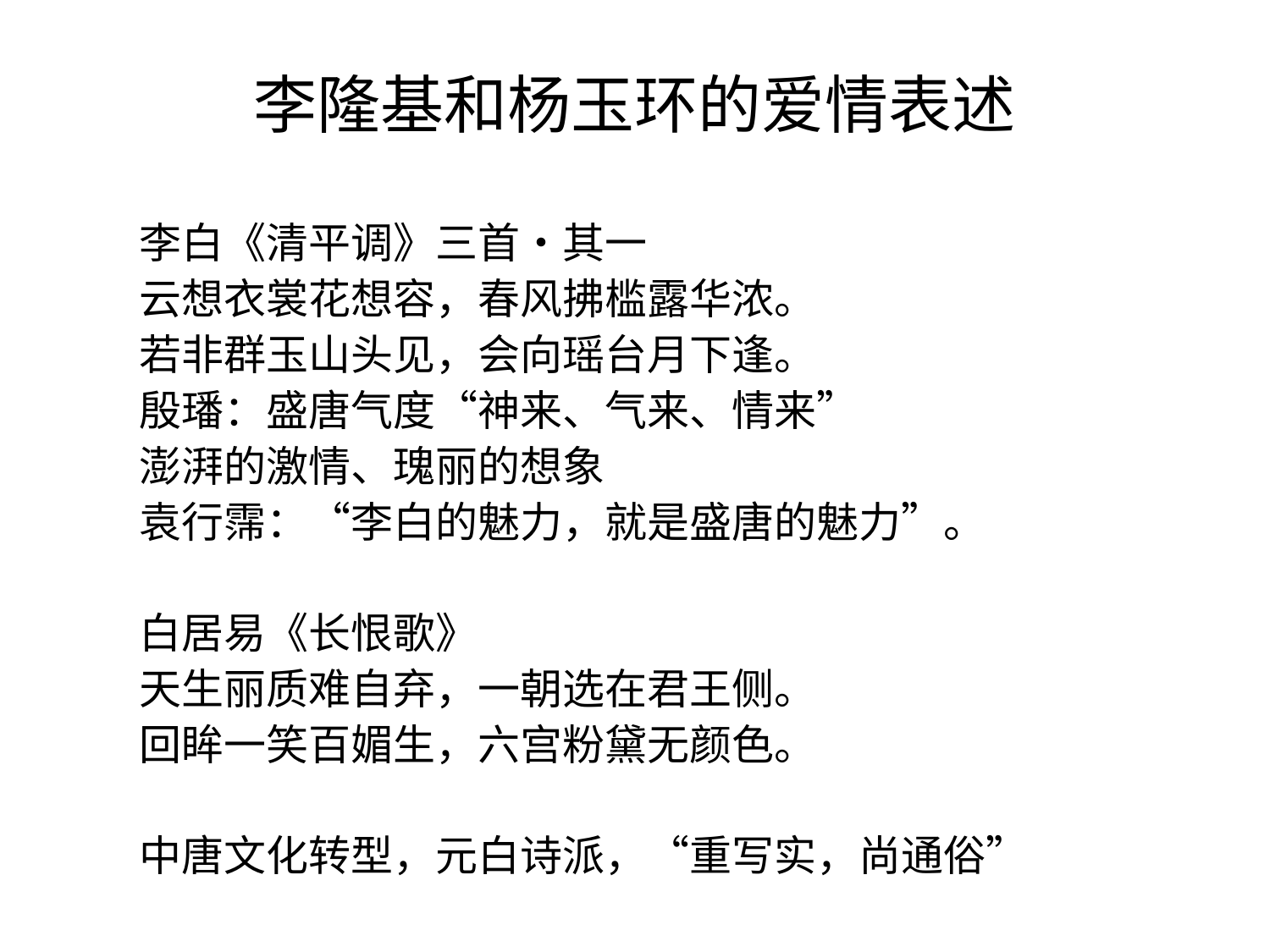

# 李隆基和杨玉环的爱情表述
李白《清平调》三首•其一
云想衣裳花想容，春风拂槛露华浓。
若非群玉山头见，会向瑶台月下逢。
殷璠：盛唐气度“神来、气来、情来”
澎湃的激情、瑰丽的想象
袁行霈：“李白的魅力，就是盛唐的魅力”。
白居易《长恨歌》
天生丽质难自弃，一朝选在君王侧。
回眸一笑百媚生，六宫粉黛无颜色。

中唐文化转型，元白诗派，“重写实，尚通俗”